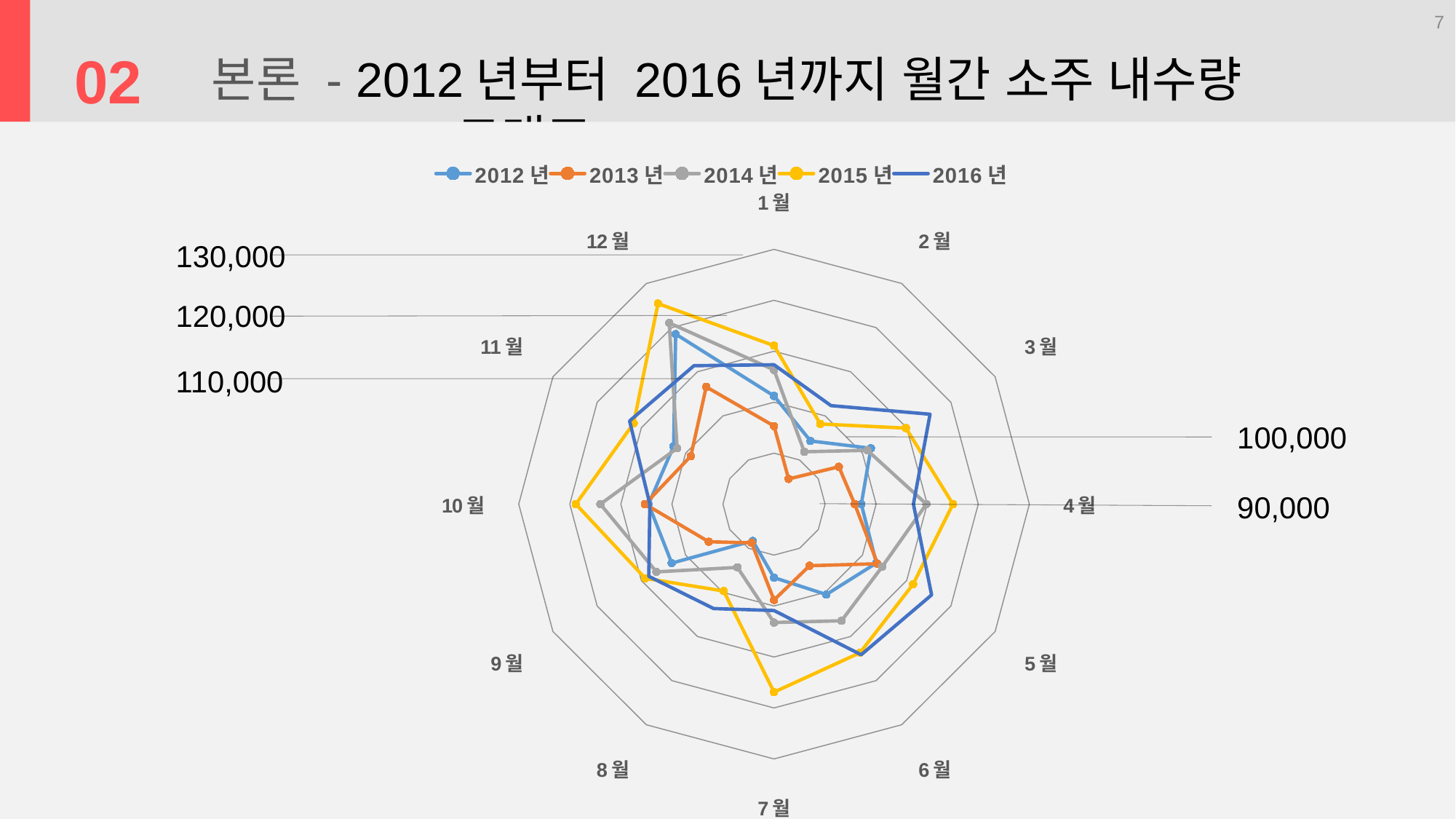

7
02
본론 - 2012년부터 2016년까지 월간 소주 내수량 그래프 (내수량 : 국내 총 소비량, 단위 : kl)

### Chart

| Category | 2012년 | 2013년 | 2014년 | 2015년 | 2016년 |
|---|---|---|---|---|---|
| 1월 | 101228.0 | 95331.0 | 106343.0 | 111104.0 | 107348.0 |
| 2월 | 94307.0 | 85710.0 | 91864.0 | 98157.0 | 102320.0 |
| 3월 | 101915.0 | 94662.0 | 101118.0 | 109836.0 | 115283.0 |
| 4월 | 97091.0 | 95806.0 | 109844.0 | 115045.0 | 107301.0 |
| 5월 | 103135.0 | 103409.0 | 104491.0 | 111447.0 | 115636.0 |
| 6월 | 100487.0 | 93946.0 | 106434.0 | 113678.0 | 114138.0 |
| 7월 | 94430.0 | 98809.0 | 103237.0 | 116897.0 | 100882.0 |
| 8월 | 88327.0 | 88781.0 | 94336.0 | 99692.0 | 103664.0 |
| 9월 | 103144.0 | 94760.0 | 106605.0 | 109124.0 | 108328.0 |
| 10월 | 104569.0 | 105263.0 | 114005.0 | 118815.0 | 104323.0 |
| 11월 | 102712.0 | 98830.0 | 101919.0 | 111743.0 | 112659.0 |
| 12월 | 118531.0 | 106571.0 | 121068.0 | 125452.0 | 111369.0 |
130,000
120,000
110,000
100,000
90,000